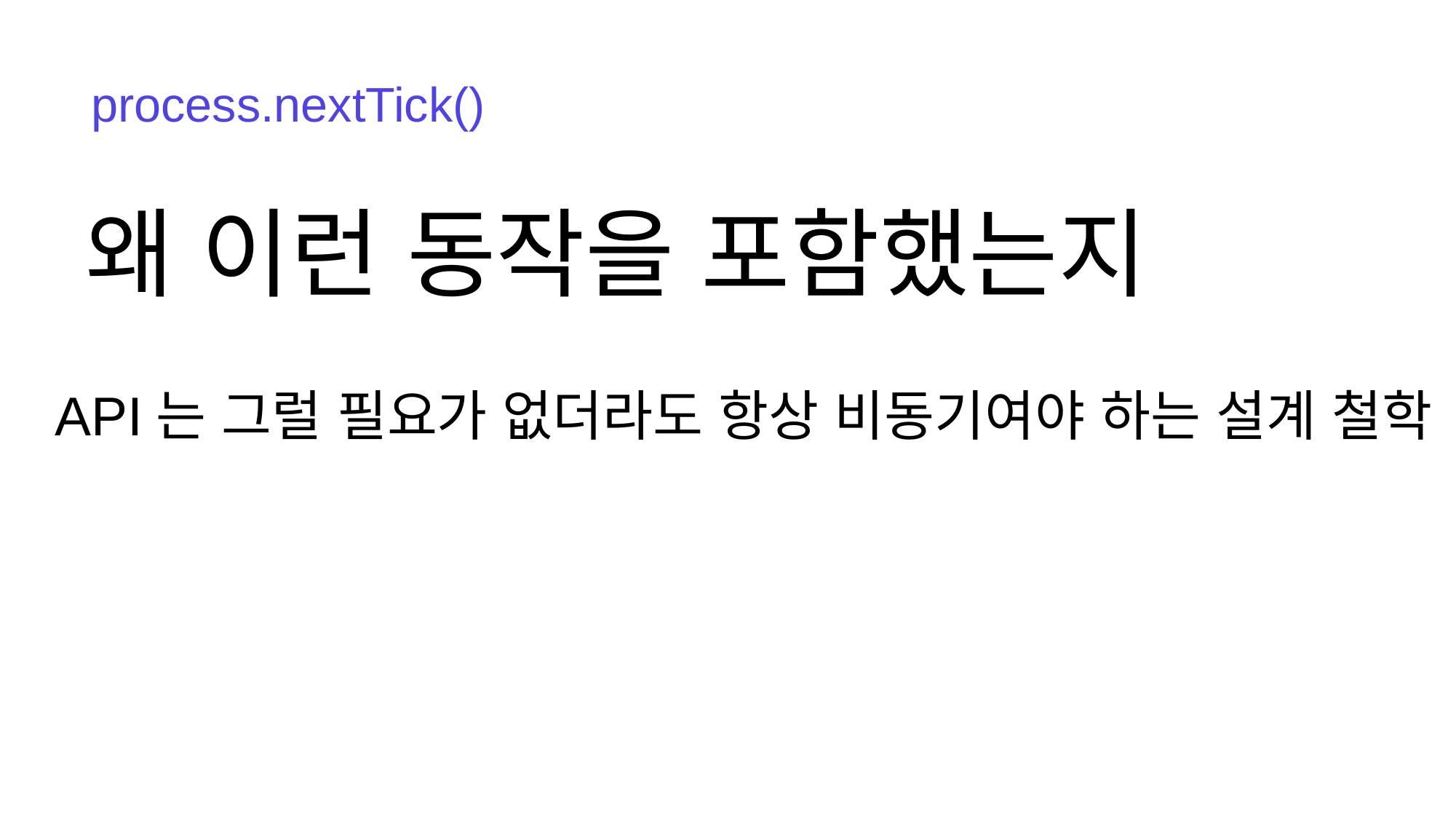

process.nextTick()
왜 이런 동작을 포함했는지
API는 그럴 필요가 없더라도 항상 비동기여야 하는 설계 철학